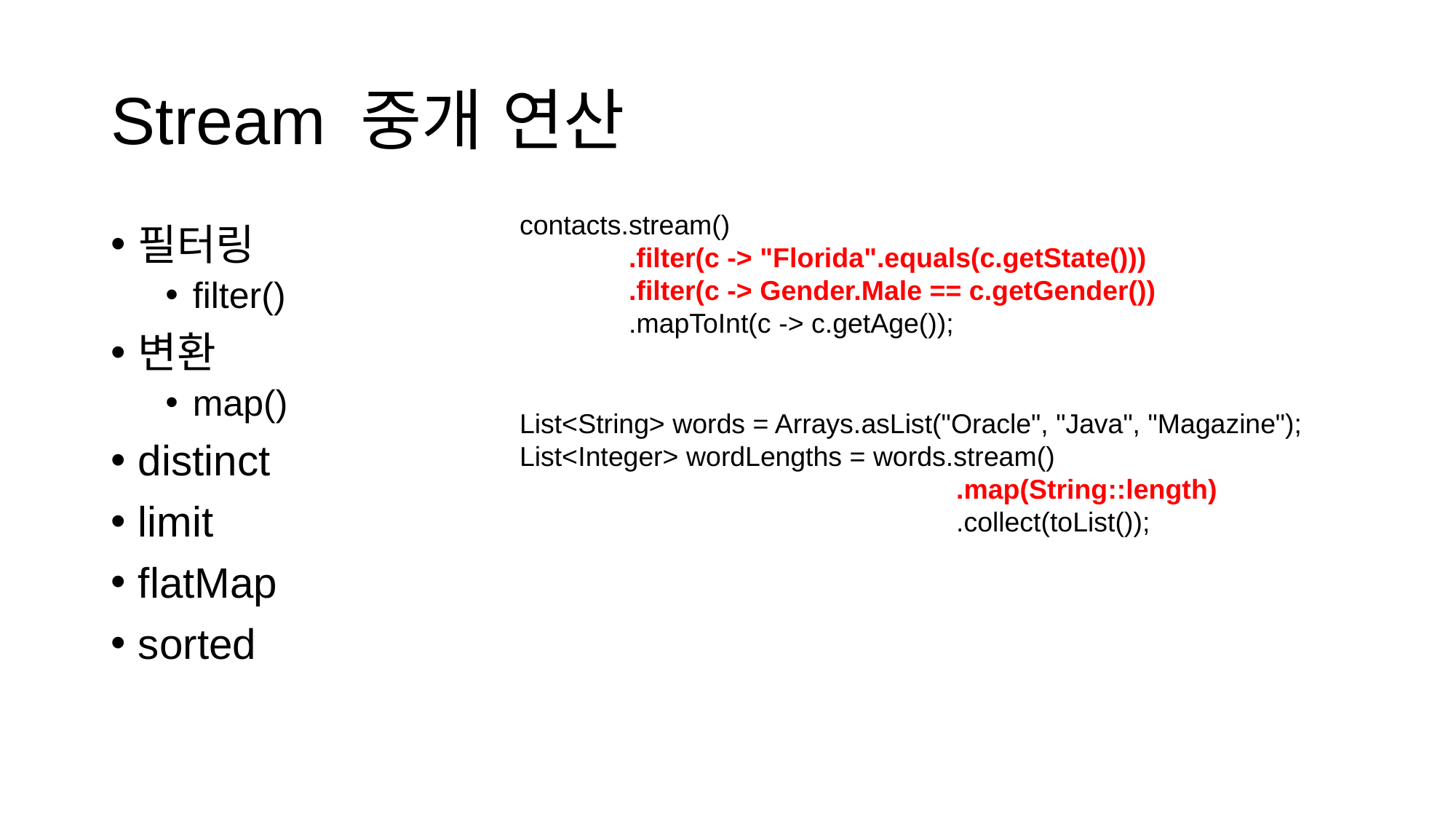

# Stream 중개 연산
contacts.stream()
	.filter(c -> "Florida".equals(c.getState()))
	.filter(c -> Gender.Male == c.getGender())
	.mapToInt(c -> c.getAge());
필터링
filter()
변환
map()
distinct
limit
flatMap
sorted
List<String> words = Arrays.asList("Oracle", "Java", "Magazine");
List<Integer> wordLengths = words.stream()
				.map(String::length)
				.collect(toList());